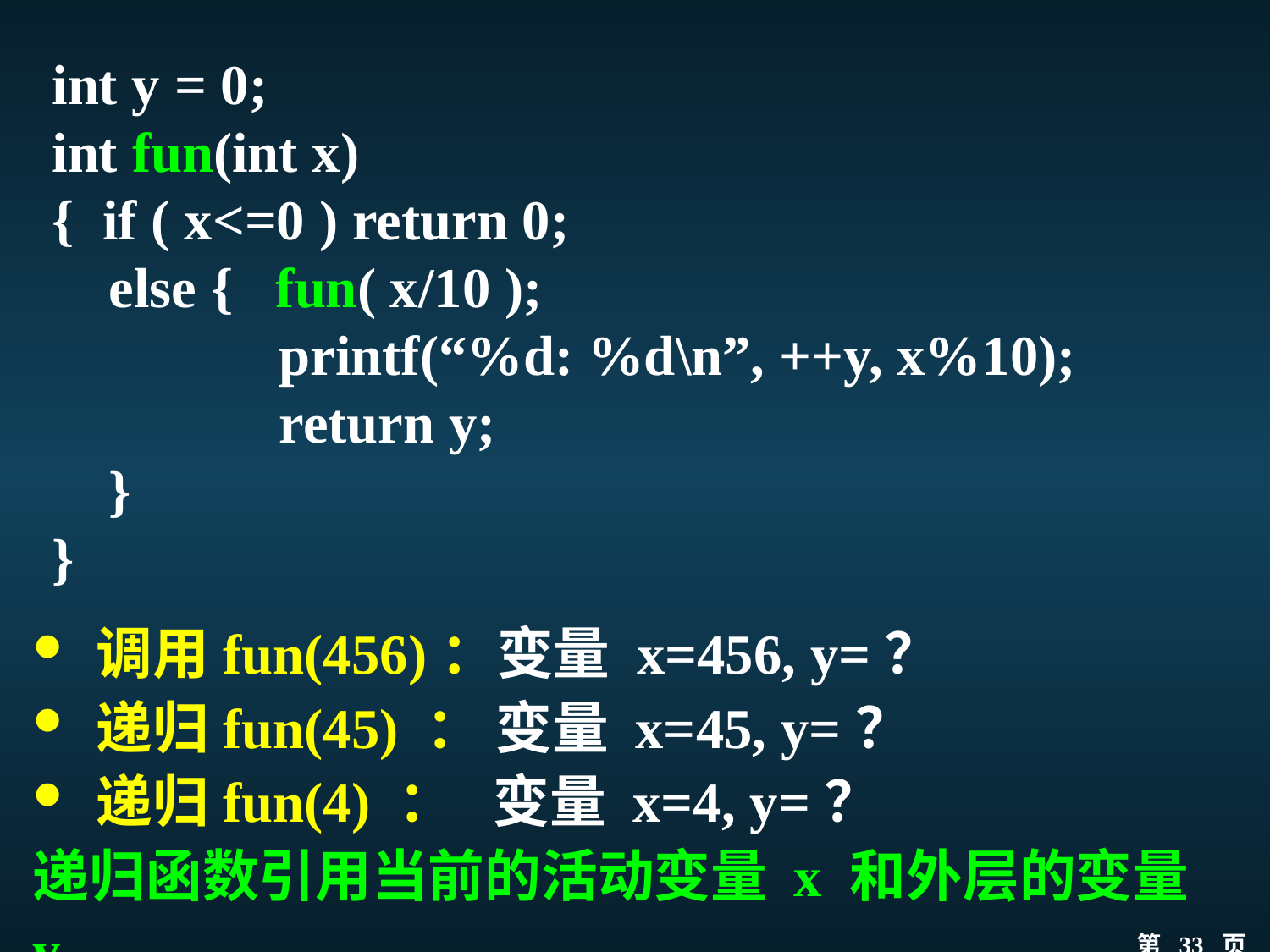

int y = 0;
int fun(int x)
{  if ( x<=0 ) return 0;
    else {   fun( x/10 );
                printf(“%d: %d\n”, ++y, x%10);
                return y;
    }
}
调用fun(456)：变量 x=456, y=？
递归fun(45) ： 变量 x=45, y=？
递归fun(4) ：   变量 x=4, y=？
递归函数引用当前的活动变量 x 和外层的变量 y